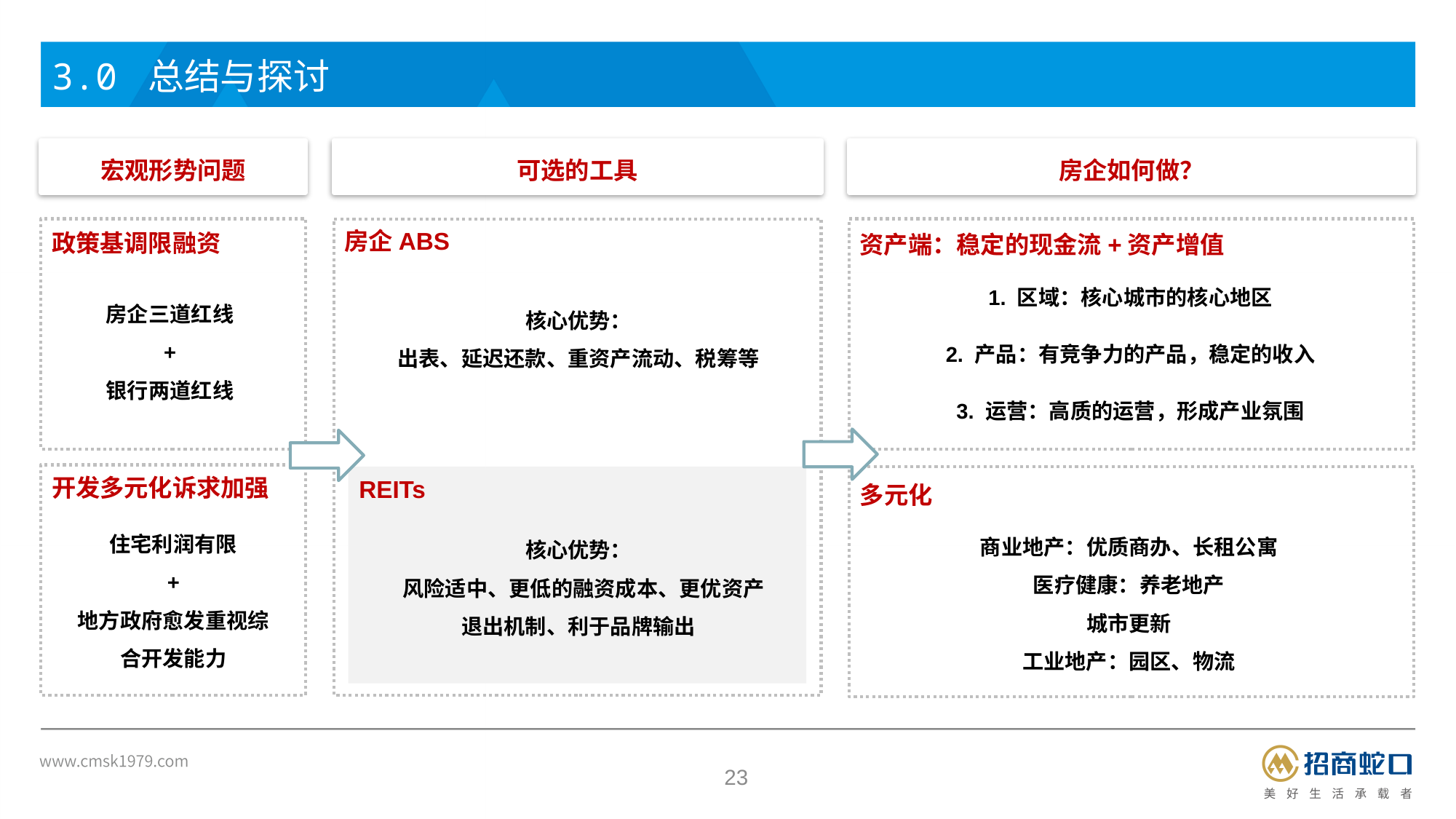

3.0 总结与探讨
宏观形势问题
可选的工具
房企如何做？

房企ABS
政策基调限融资
资产端：稳定的现金流+资产增值
1. 区域：核心城市的核心地区
房企三道红线
+
银行两道红线
核心优势：
出表、延迟还款、重资产流动、税筹等
2. 产品：有竞争力的产品，稳定的收入
3. 运营：高质的运营，形成产业氛围

开发多元化诉求加强
REITs
多元化
住宅利润有限
+
地方政府愈发重视综合开发能力
商业地产：优质商办、长租公寓
医疗健康：养老地产
城市更新
工业地产：园区、物流
核心优势：
 风险适中、更低的融资成本、更优资产退出机制、利于品牌输出